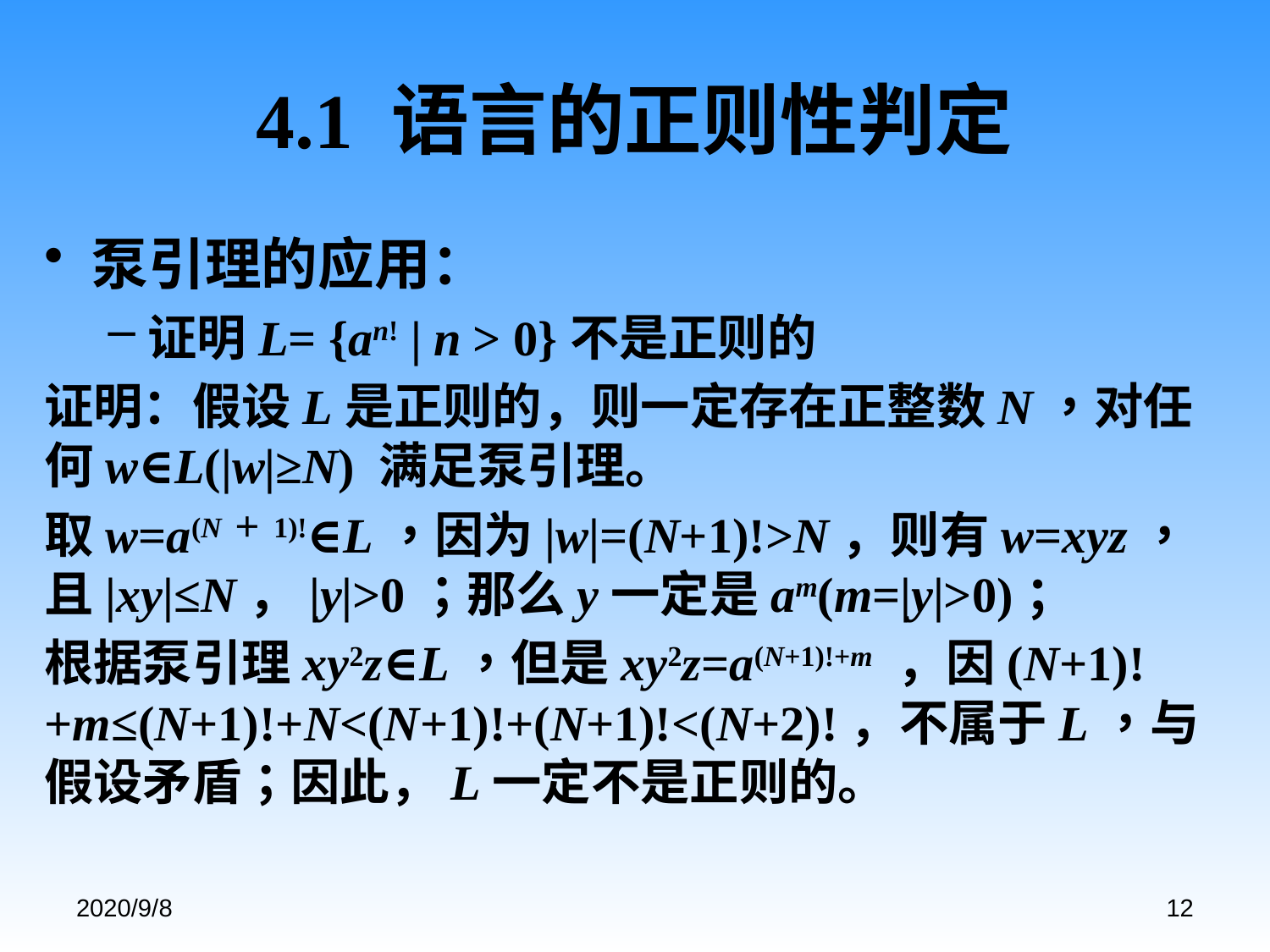

# 4.1 语言的正则性判定
泵引理的应用：
证明L= {an! | n > 0}不是正则的
证明：假设L是正则的，则一定存在正整数N，对任何w∈L(|w|≥N) 满足泵引理。
取w=a(N＋1)!∈L，因为|w|=(N+1)!>N，则有w=xyz，且|xy|≤N，|y|>0；那么y一定是am(m=|y|>0)；
根据泵引理xy2z∈L，但是xy2z=a(N+1)!+m ，因(N+1)!+m≤(N+1)!+N<(N+1)!+(N+1)!<(N+2)!，不属于L，与假设矛盾；因此，L一定不是正则的。
2020/9/8
12